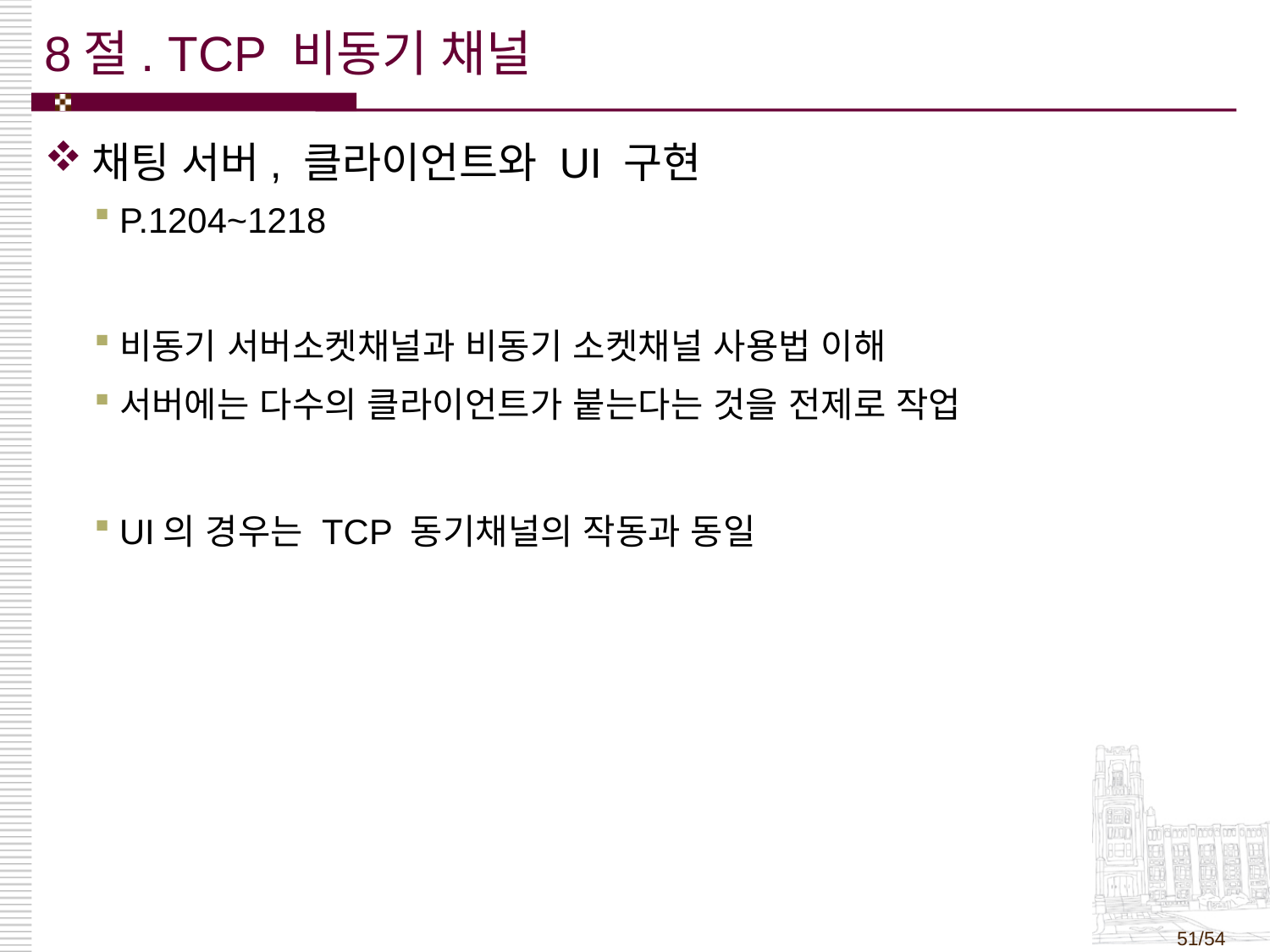

# 8절. TCP 비동기 채널
채팅 서버, 클라이언트와 UI 구현
P.1204~1218

비동기 서버소켓채널과 비동기 소켓채널 사용법 이해
서버에는 다수의 클라이언트가 붙는다는 것을 전제로 작업

UI의 경우는 TCP 동기채널의 작동과 동일